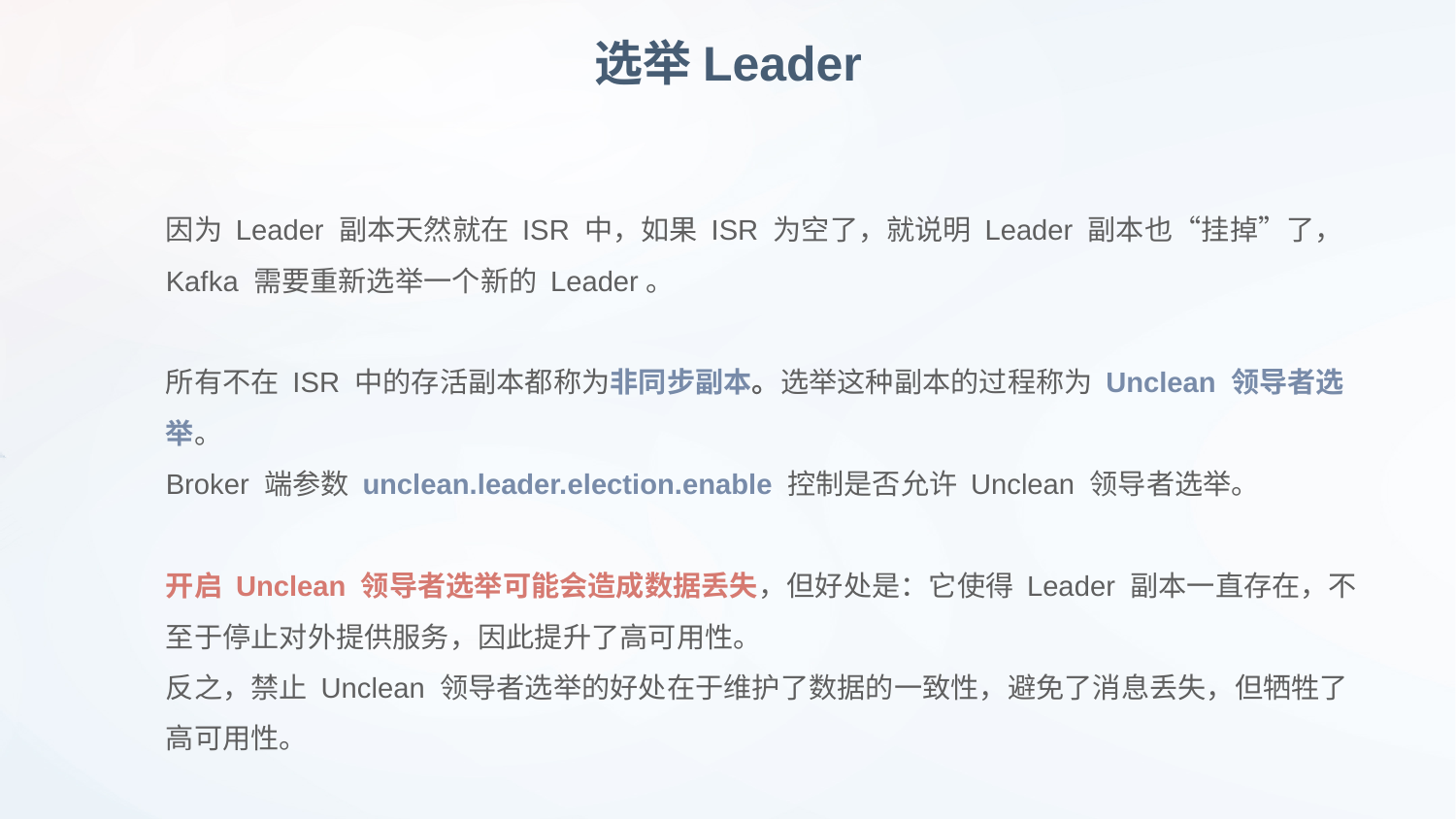

选举Leader
因为 Leader 副本天然就在 ISR 中，如果 ISR 为空了，就说明 Leader 副本也“挂掉”了，Kafka 需要重新选举一个新的 Leader。

所有不在 ISR 中的存活副本都称为非同步副本。选举这种副本的过程称为 Unclean 领导者选举。
Broker 端参数 unclean.leader.election.enable 控制是否允许 Unclean 领导者选举。

开启 Unclean 领导者选举可能会造成数据丢失，但好处是：它使得 Leader 副本一直存在，不至于停止对外提供服务，因此提升了高可用性。
反之，禁止 Unclean 领导者选举的好处在于维护了数据的一致性，避免了消息丢失，但牺牲了高可用性。